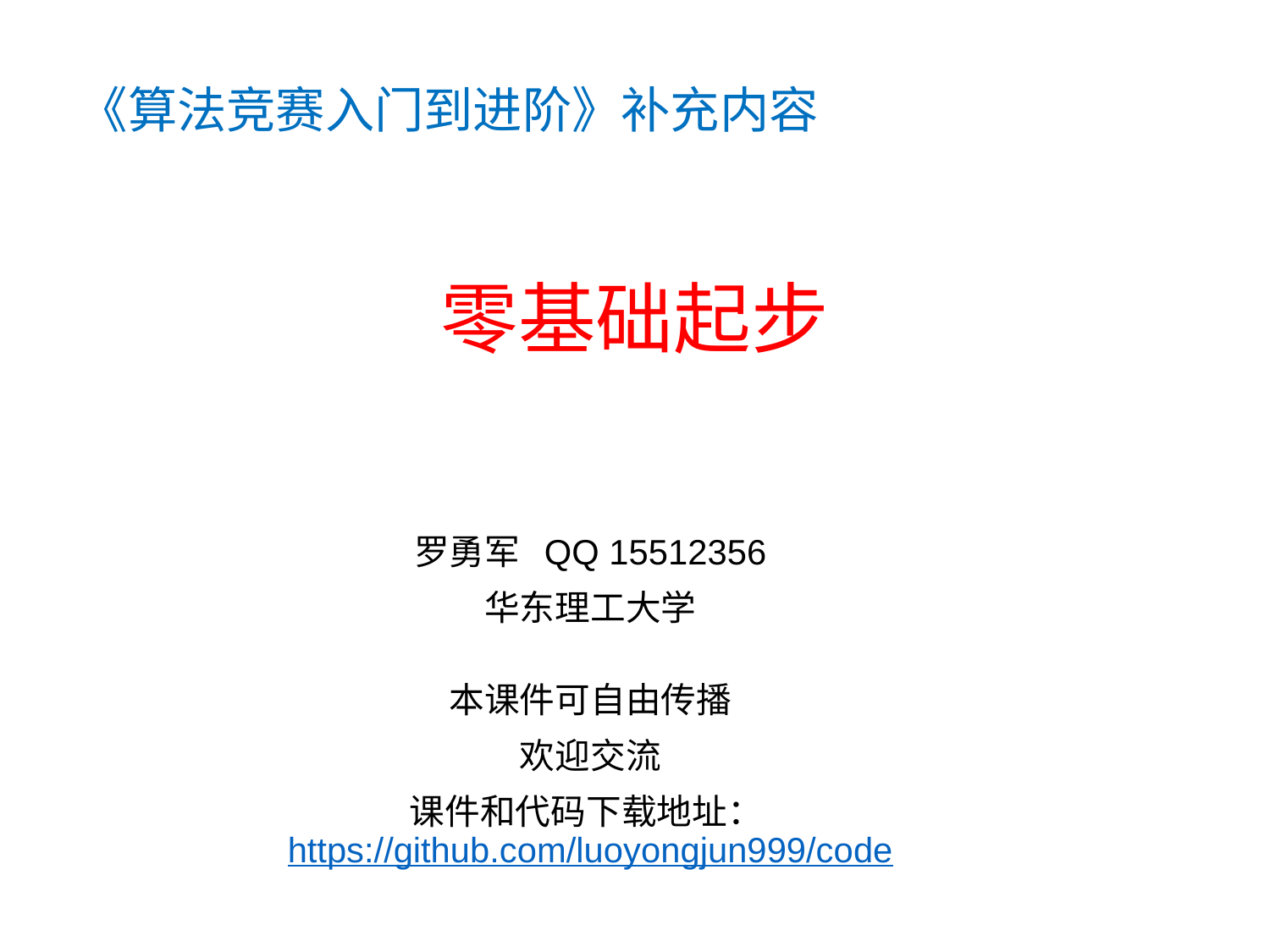

《算法竞赛入门到进阶》补充内容
# 零基础起步
罗勇军  QQ 15512356
华东理工大学

本课件可自由传播
欢迎交流
课件和代码下载地址：https://github.com/luoyongjun999/code